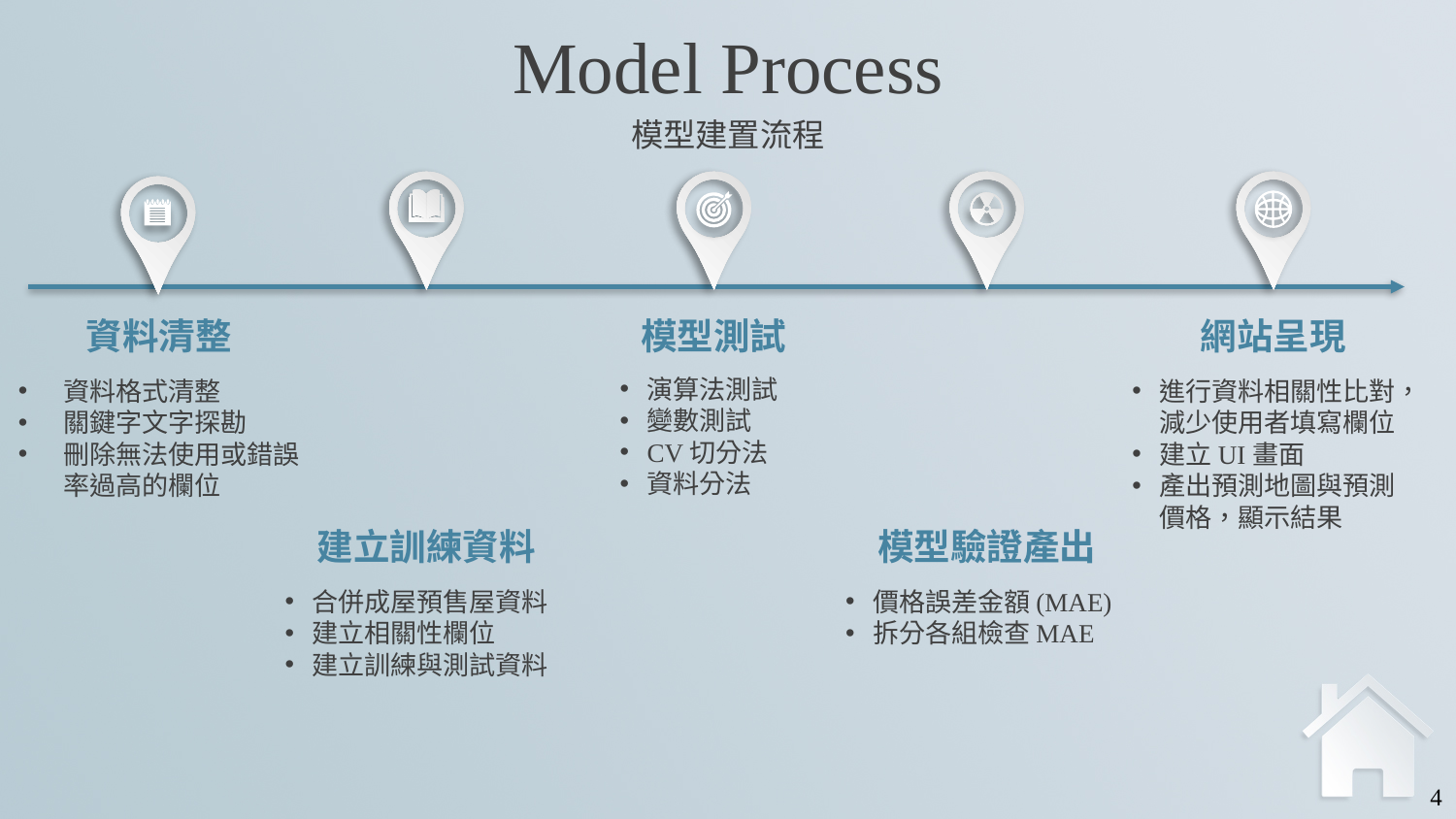

Model Process
模型建置流程

資料清整
資料格式清整
關鍵字文字探勘
刪除無法使用或錯誤率過高的欄位
模型測試
演算法測試
變數測試
CV切分法
資料分法
網站呈現
進行資料相關性比對，減少使用者填寫欄位
建立UI畫面
產出預測地圖與預測價格，顯示結果
建立訓練資料
合併成屋預售屋資料
建立相關性欄位
建立訓練與測試資料
模型驗證產出
價格誤差金額(MAE)
拆分各組檢查MAE
4